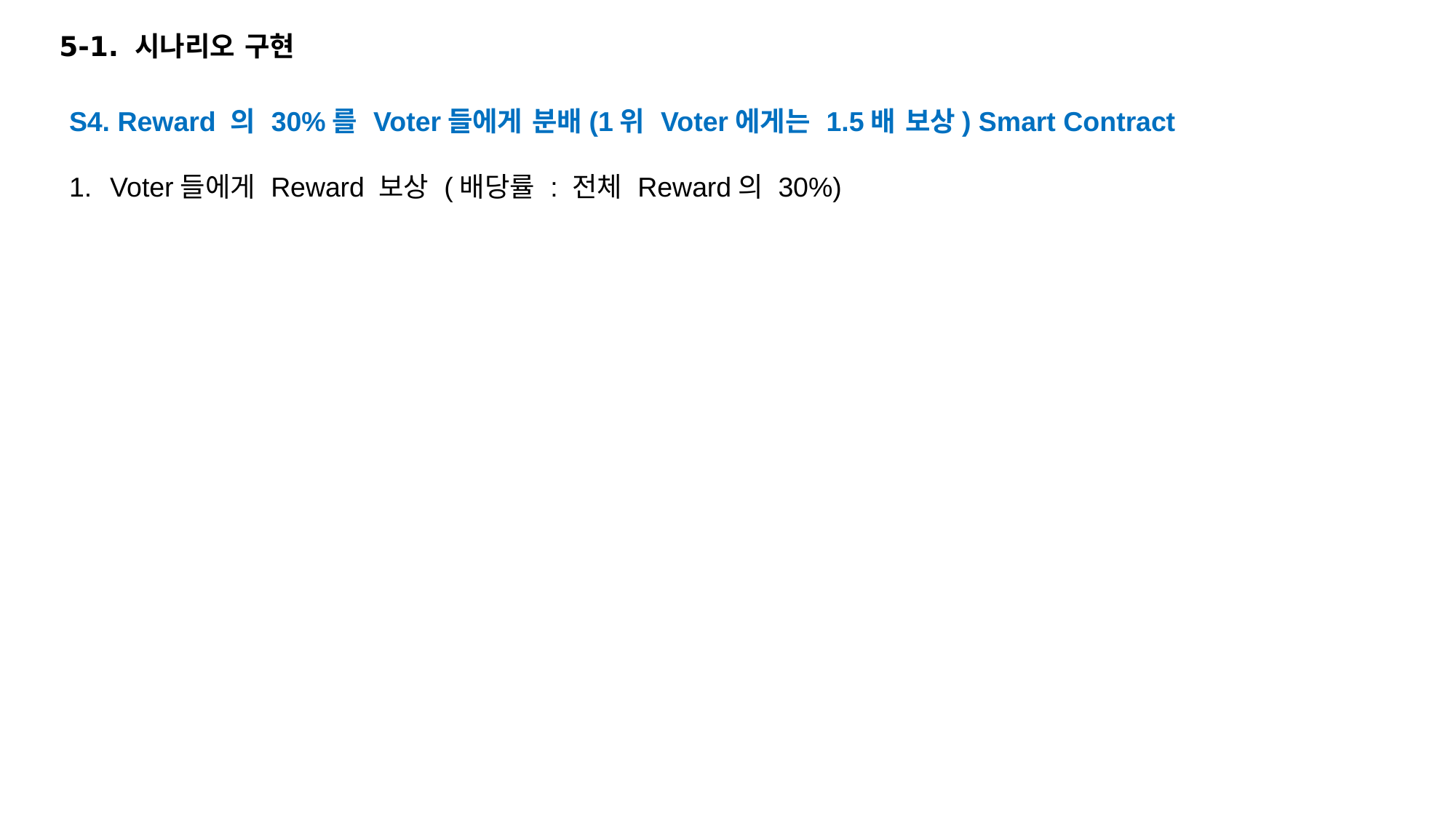

5-1. 시나리오 구현
S4. Reward 의 30%를 Voter들에게 분배(1위 Voter에게는 1.5배 보상) Smart Contract

Voter들에게 Reward 보상 (배당률 : 전체 Reward의 30%)